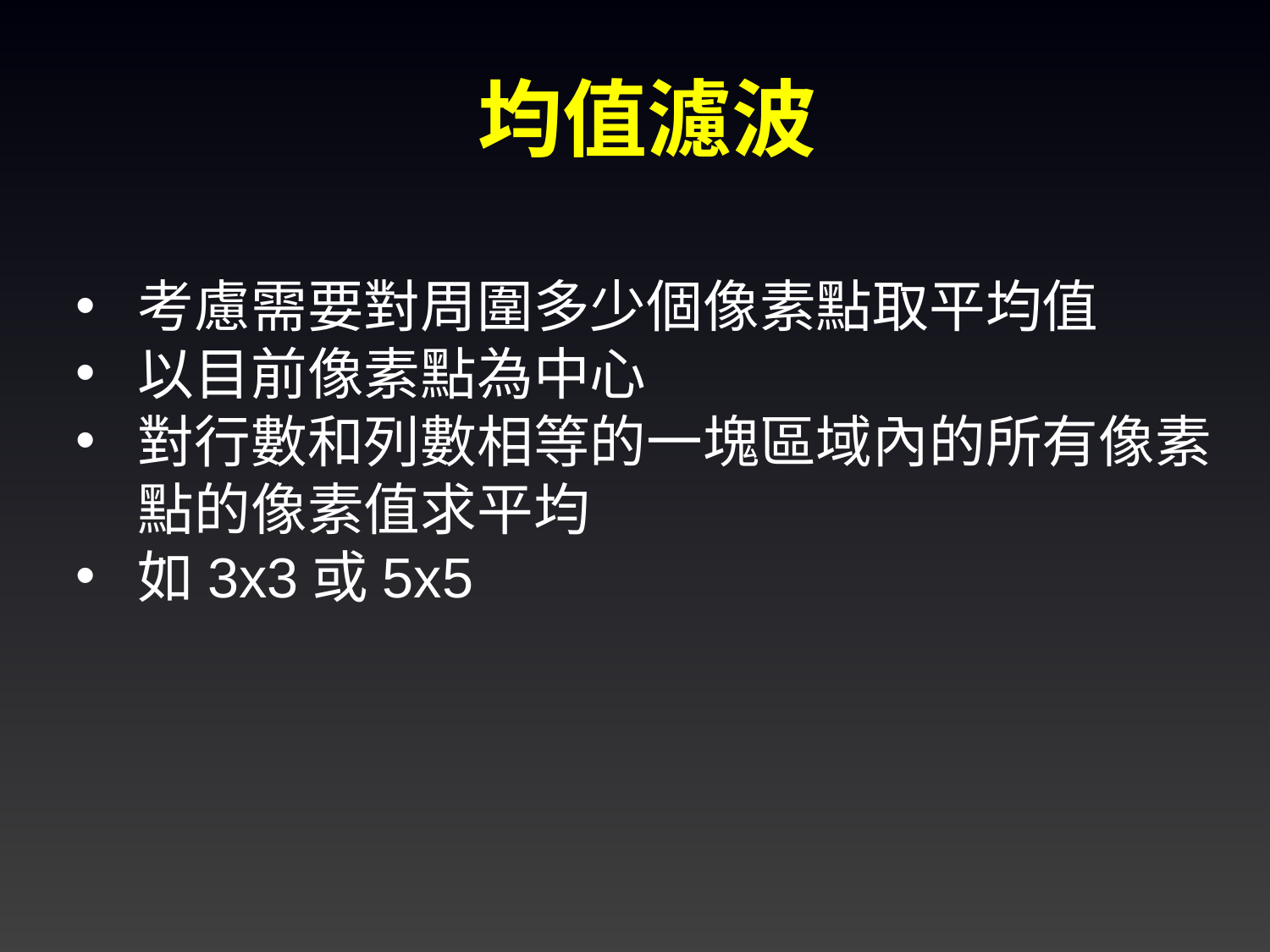

均值濾波
考慮需要對周圍多少個像素點取平均值
以目前像素點為中心
對行數和列數相等的一塊區域內的所有像素點的像素值求平均
如3x3或5x5